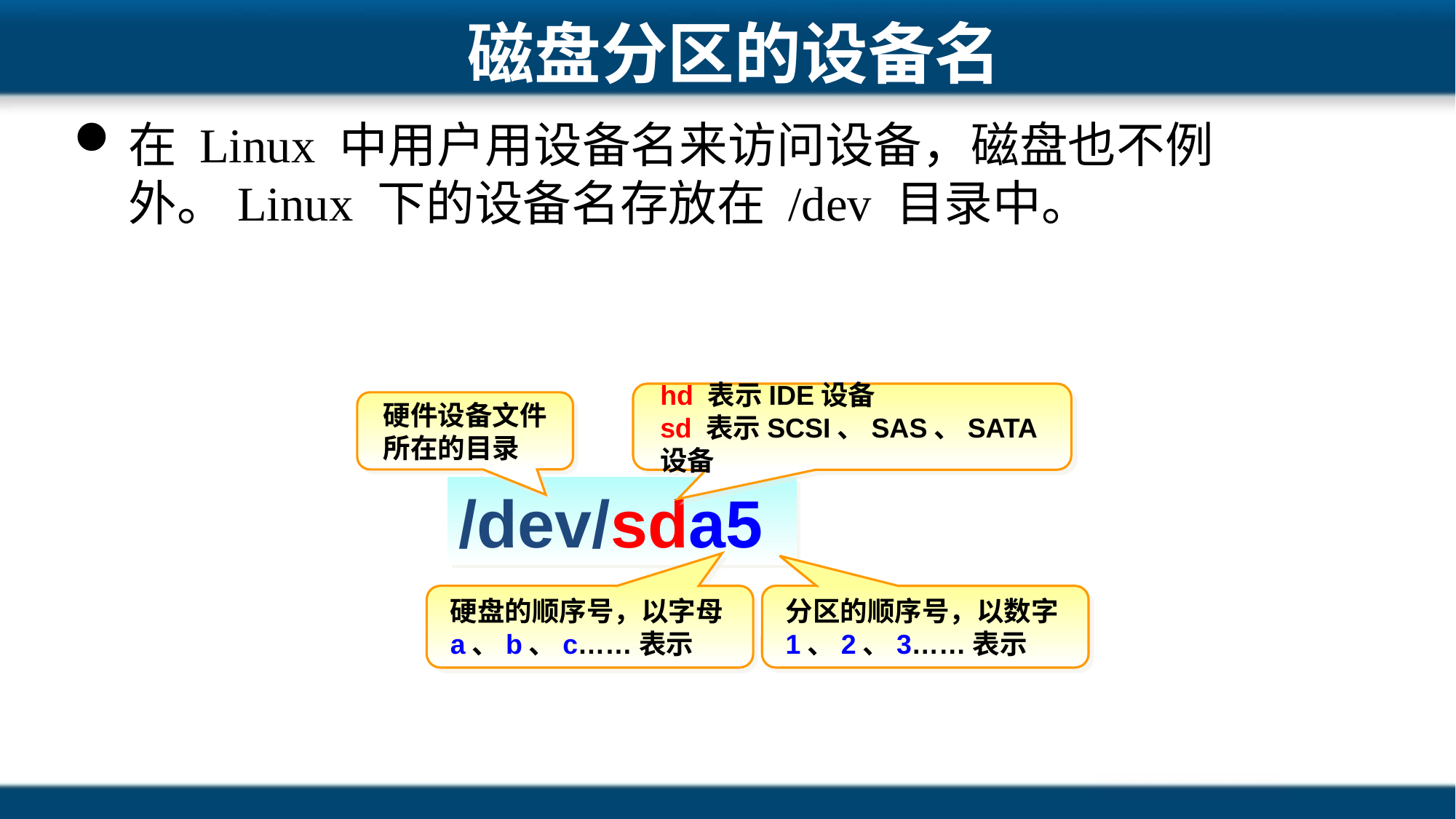

# 磁盘分区的设备名
在 Linux 中用户用设备名来访问设备，磁盘也不例外。Linux 下的设备名存放在 /dev 目录中。

hd 表示IDE设备
sd 表示SCSI、SAS、SATA设备
硬件设备文件所在的目录
/dev/sda5
硬盘的顺序号，以字母a、b、c……表示
分区的顺序号，以数字1、2、3……表示